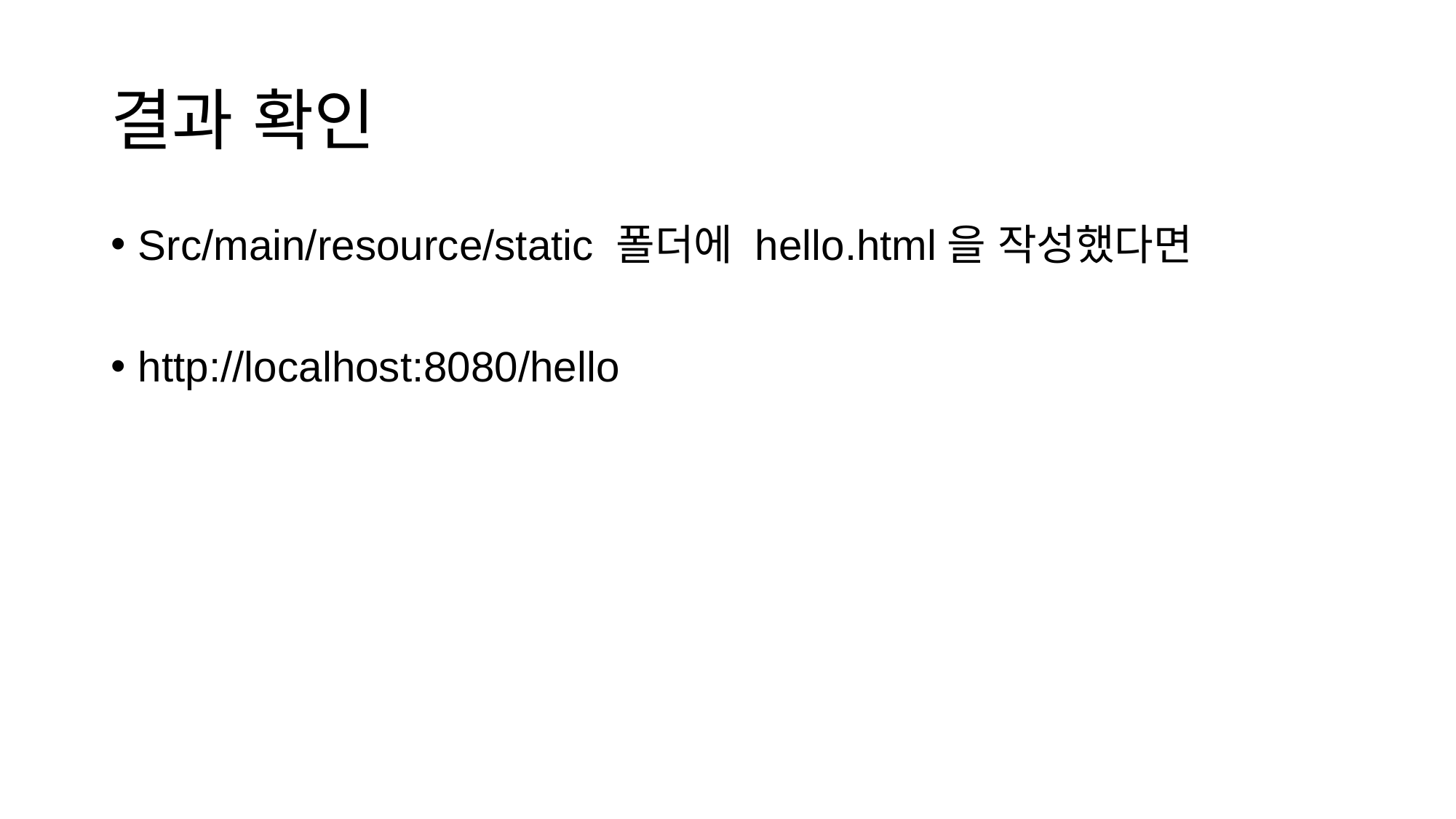

# 결과 확인
Src/main/resource/static 폴더에 hello.html을 작성했다면

http://localhost:8080/hello